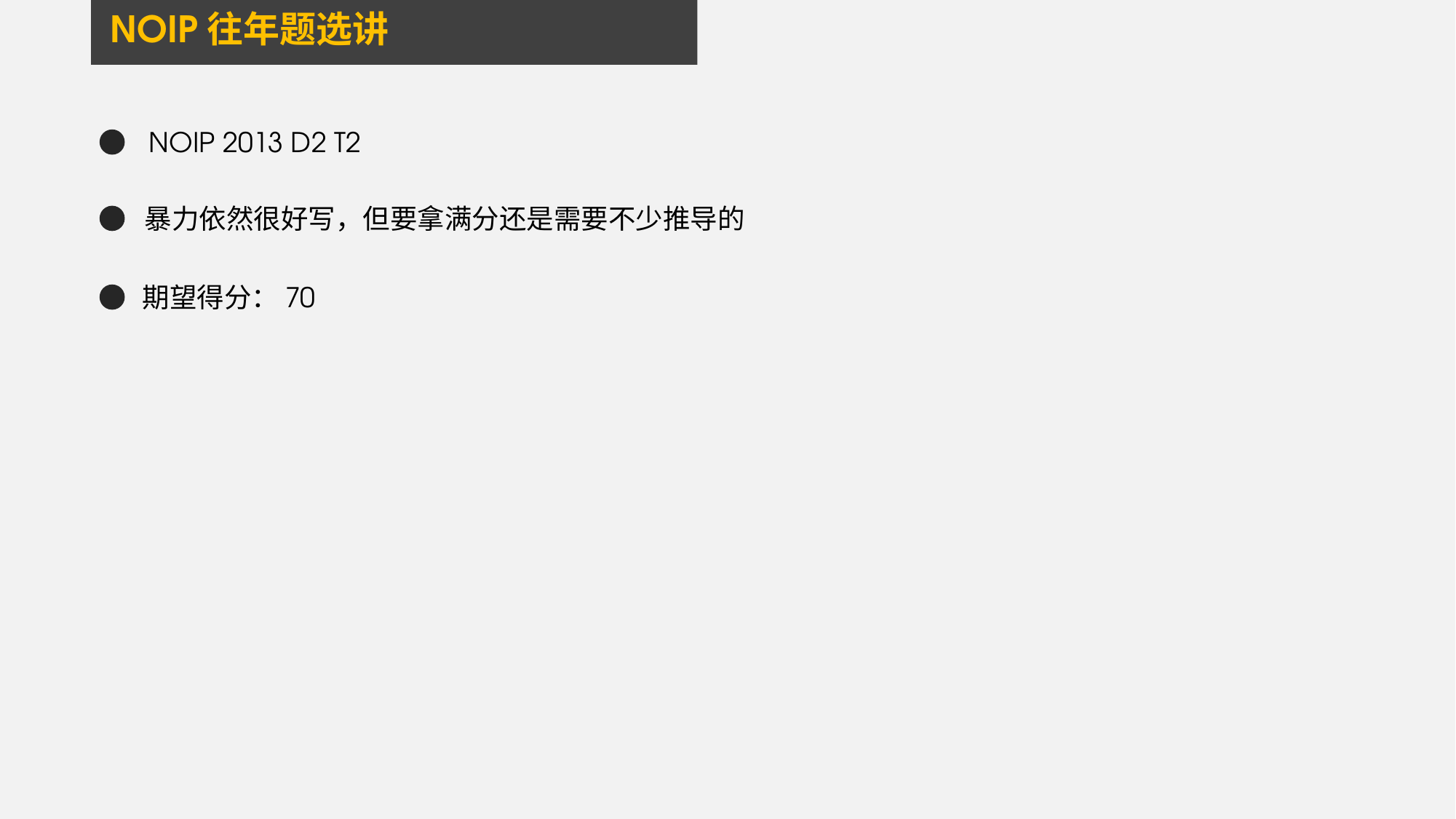

NOIP往年题选讲
NOIP 2013 D2 T2

暴力依然很好写，但要拿满分还是需要不少推导的

期望得分：70